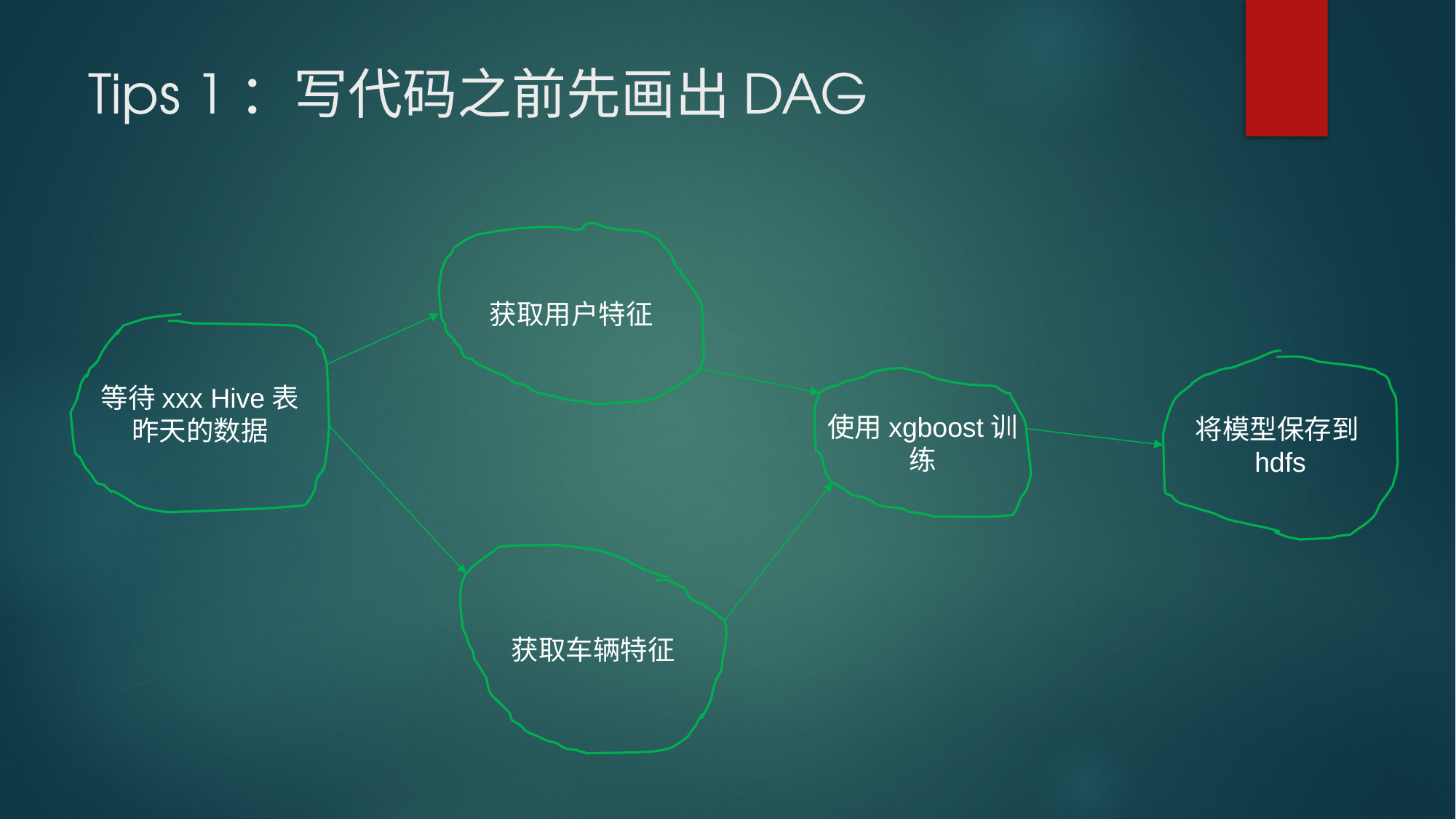

# Tips 1：写代码之前先画出DAG
获取用户特征
等待xxx Hive表
昨天的数据
将模型保存到hdfs
使用xgboost训练
获取车辆特征